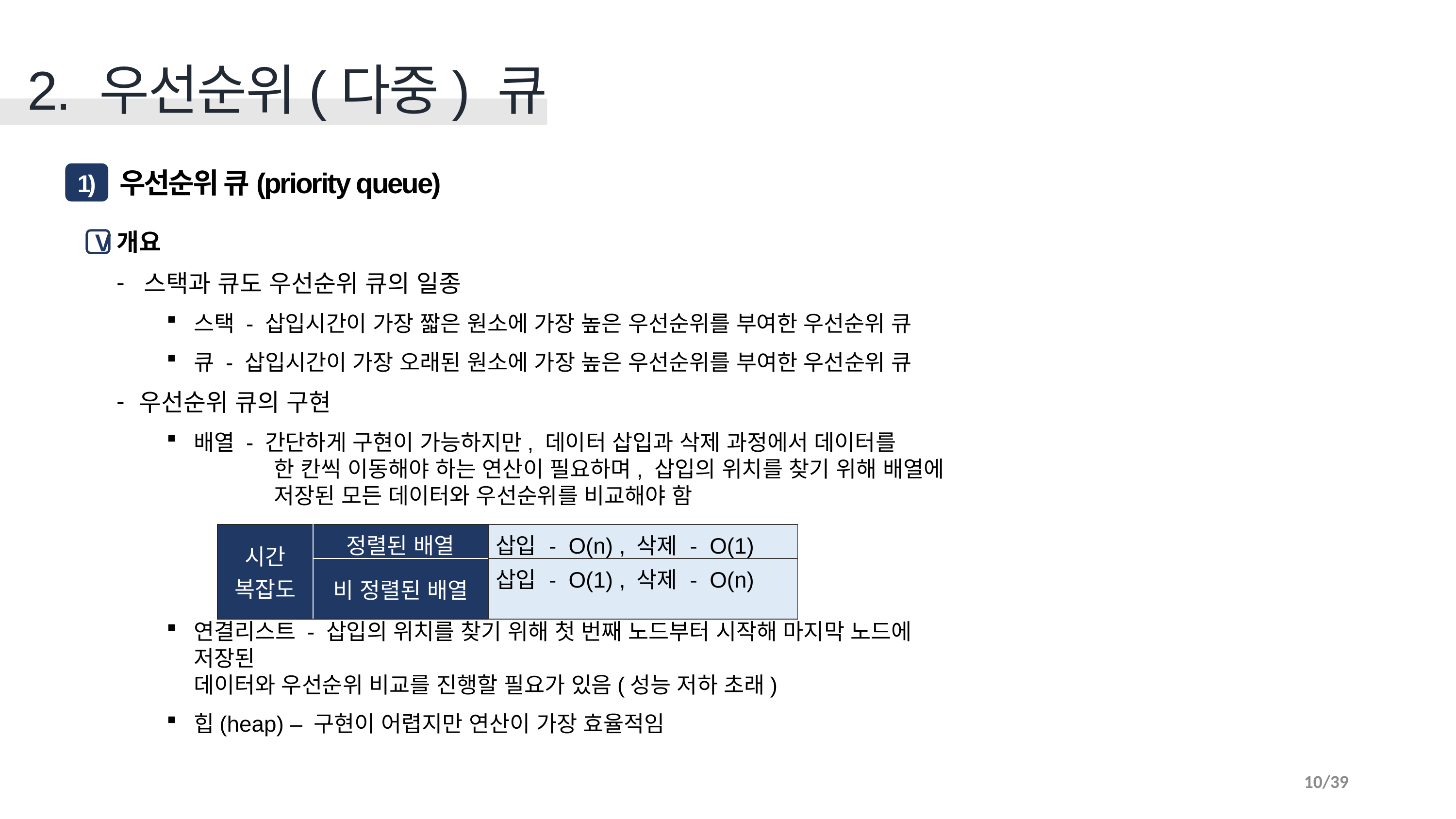

2. 우선순위(다중) 큐

 우선순위 큐(priority queue)
1)
개요

스택과 큐도 우선순위 큐의 일종

스택 - 삽입시간이 가장 짧은 원소에 가장 높은 우선순위를 부여한 우선순위 큐

큐 - 삽입시간이 가장 오래된 원소에 가장 높은 우선순위를 부여한 우선순위 큐

우선순위 큐의 구현

배열 - 간단하게 구현이 가능하지만, 데이터 삽입과 삭제 과정에서 데이터를
             한 칸씩 이동해야 하는 연산이 필요하며, 삽입의 위치를 찾기 위해 배열에
             저장된 모든 데이터와 우선순위를 비교해야 함

연결리스트 - 삽입의 위치를 찾기 위해 첫 번째 노드부터 시작해 마지막 노드에 저장된
데이터와 우선순위 비교를 진행할 필요가 있음(성능 저하 초래)

힙(heap) – 구현이 어렵지만 연산이 가장 효율적임
V
| 시간 복잡도 | 정렬된 배열 | 삽입 - O(n) , 삭제 - O(1) |
| --- | --- | --- |
|  | 비 정렬된 배열 | 삽입 - O(1) , 삭제 - O(n) |
10/39